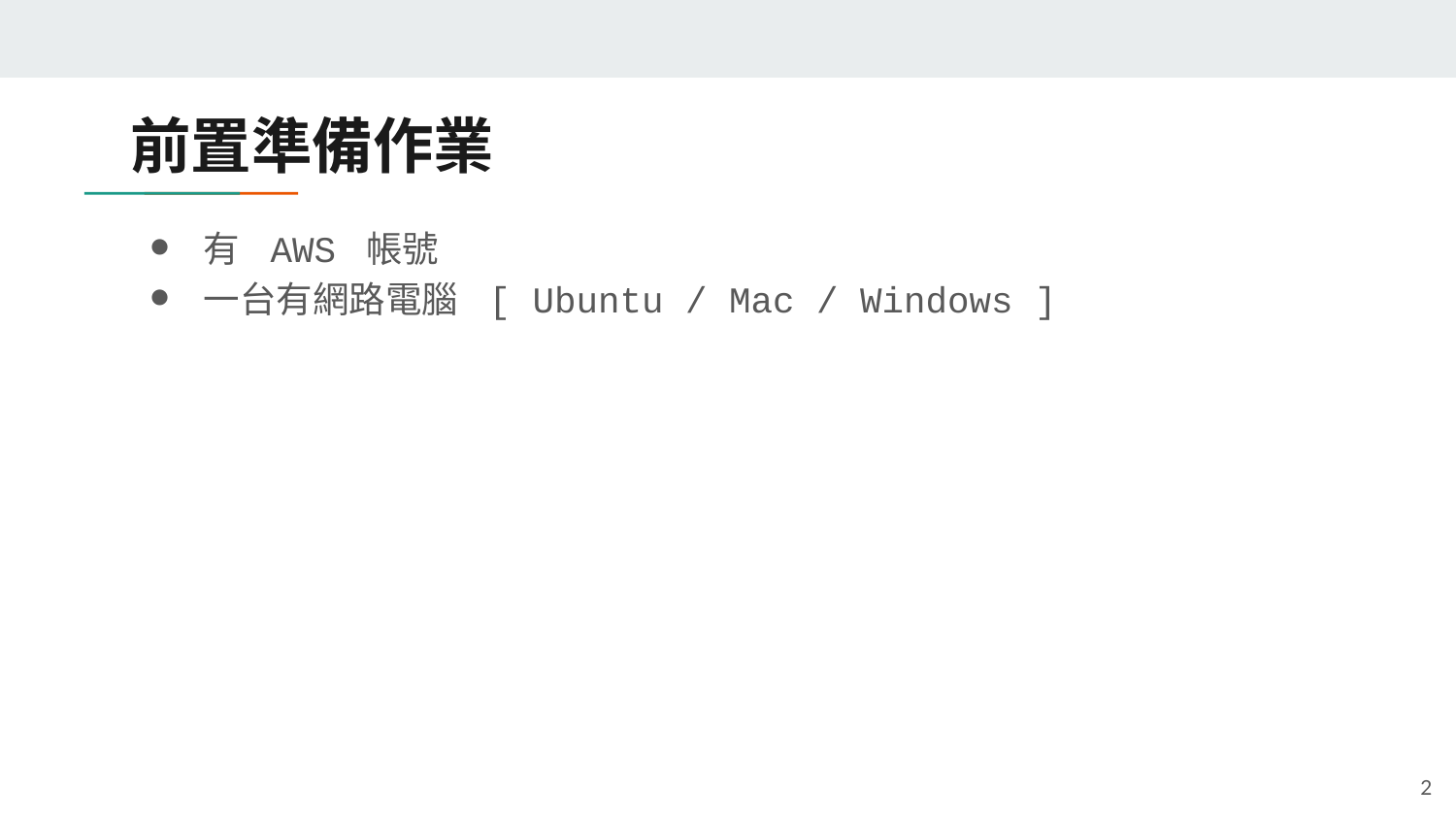

# 前置準備作業
有 AWS 帳號
一台有網路電腦 [ Ubuntu / Mac / Windows ]
2